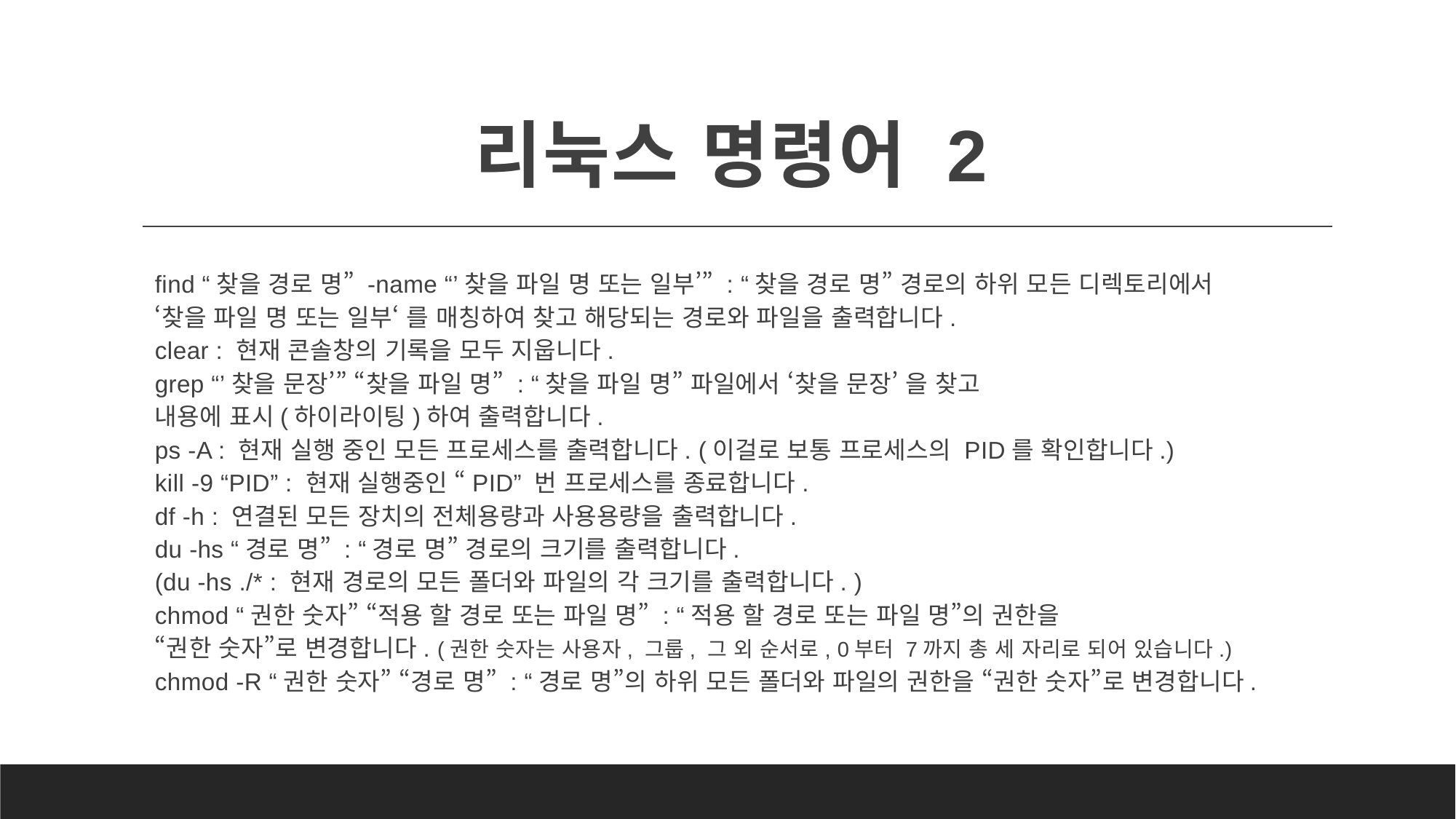

# 리눅스 명령어 2
find “찾을 경로 명” -name “’찾을 파일 명 또는 일부’” : “찾을 경로 명” 경로의 하위 모든 디렉토리에서
‘찾을 파일 명 또는 일부‘ 를 매칭하여 찾고 해당되는 경로와 파일을 출력합니다.
clear : 현재 콘솔창의 기록을 모두 지웁니다.
grep “’찾을 문장’” “찾을 파일 명” : “찾을 파일 명” 파일에서 ‘찾을 문장’ 을 찾고
내용에 표시(하이라이팅)하여 출력합니다.
ps -A : 현재 실행 중인 모든 프로세스를 출력합니다. (이걸로 보통 프로세스의 PID를 확인합니다.)
kill -9 “PID” : 현재 실행중인 “PID” 번 프로세스를 종료합니다.
df -h : 연결된 모든 장치의 전체용량과 사용용량을 출력합니다.
du -hs “경로 명” : “경로 명” 경로의 크기를 출력합니다.
(du -hs ./* : 현재 경로의 모든 폴더와 파일의 각 크기를 출력합니다. )
chmod “권한 숫자” “적용 할 경로 또는 파일 명” : “적용 할 경로 또는 파일 명”의 권한을
“권한 숫자”로 변경합니다. (권한 숫자는 사용자, 그룹, 그 외 순서로, 0부터 7까지 총 세 자리로 되어 있습니다.)
chmod -R “권한 숫자” “경로 명” : “경로 명”의 하위 모든 폴더와 파일의 권한을 “권한 숫자”로 변경합니다.